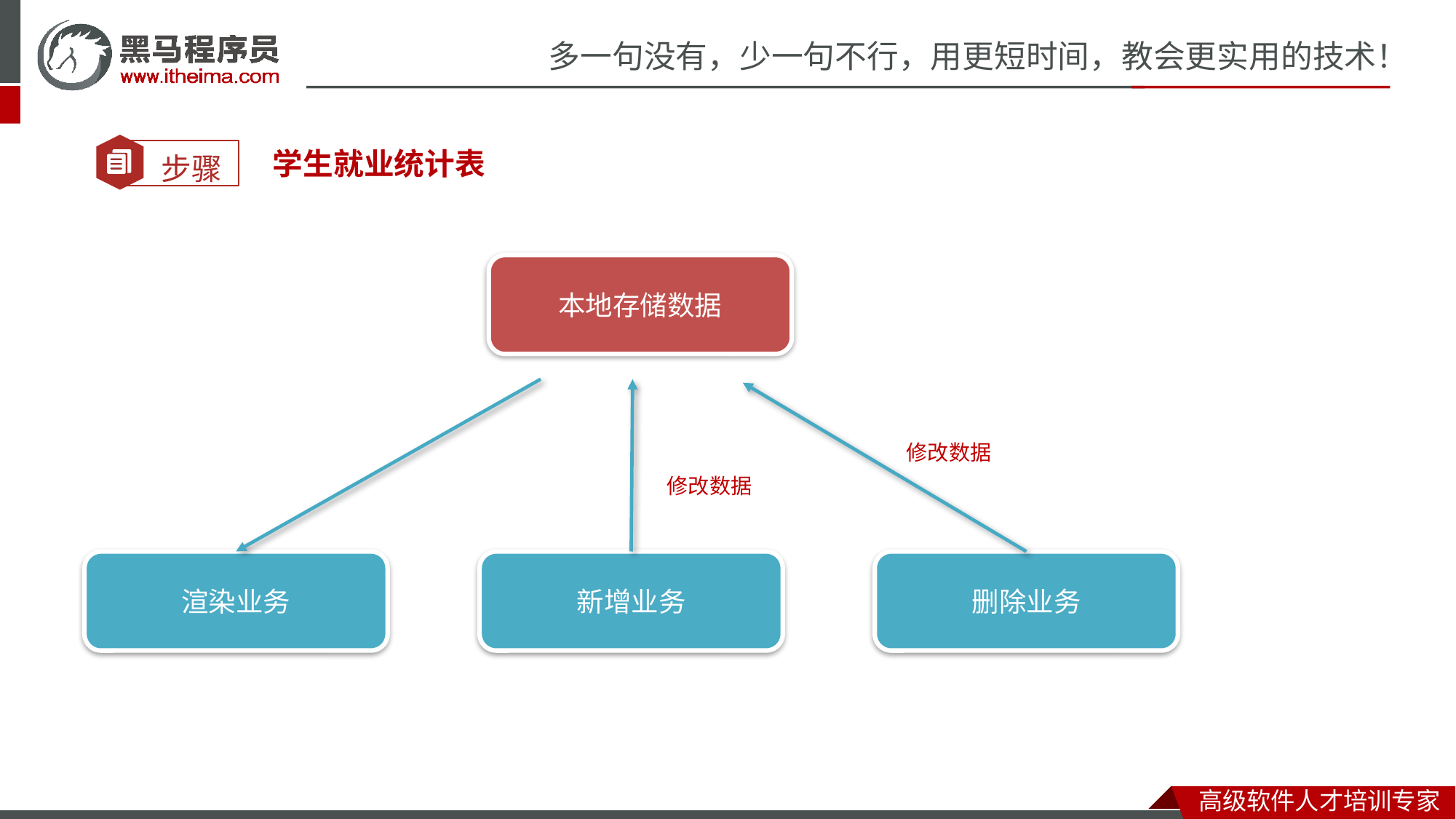

学生就业统计表
本地存储数据
修改数据
修改数据
删除业务
新增业务
渲染业务